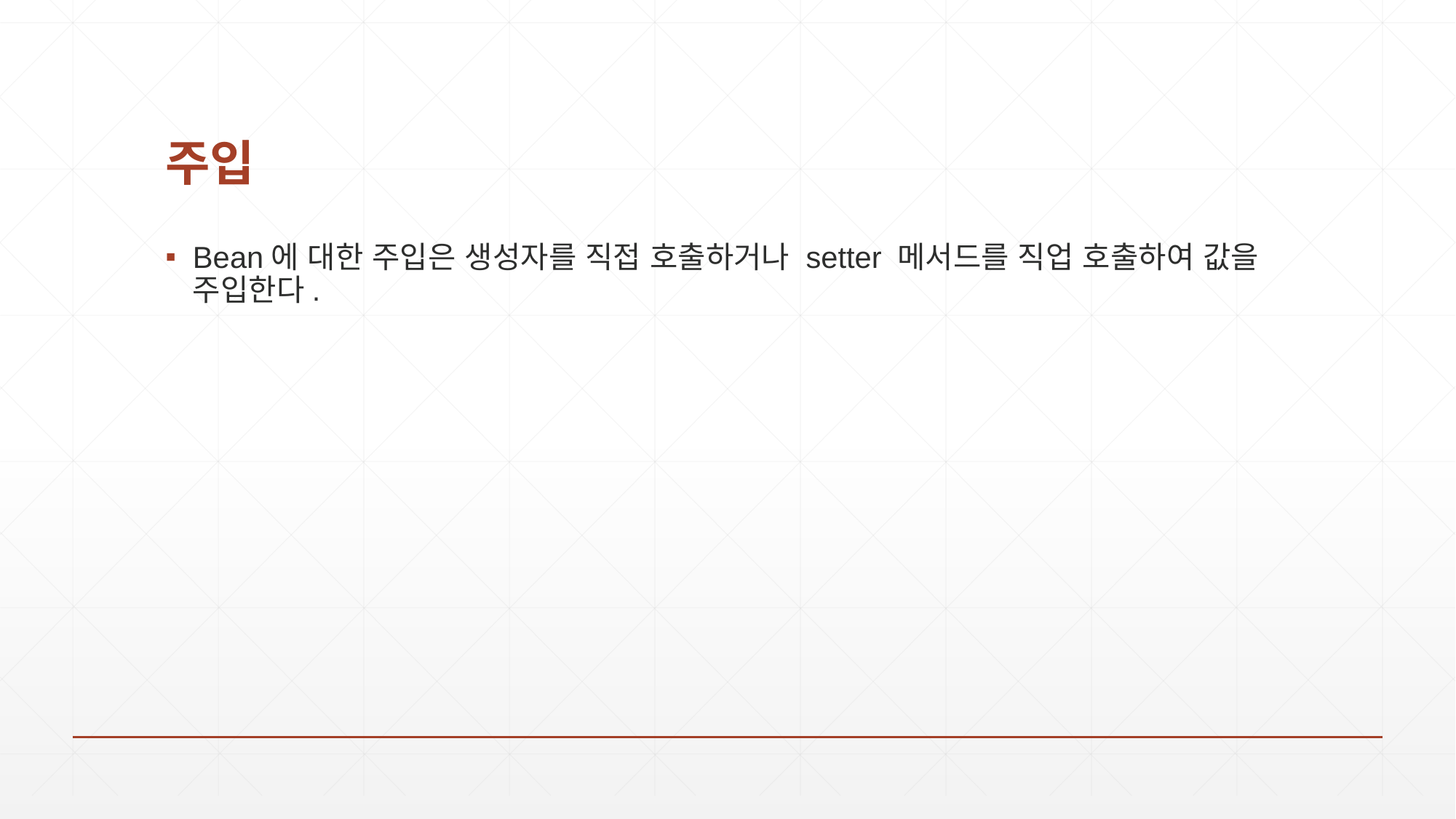

# 주입
Bean에 대한 주입은 생성자를 직접 호출하거나 setter 메서드를 직업 호출하여 값을 주입한다.